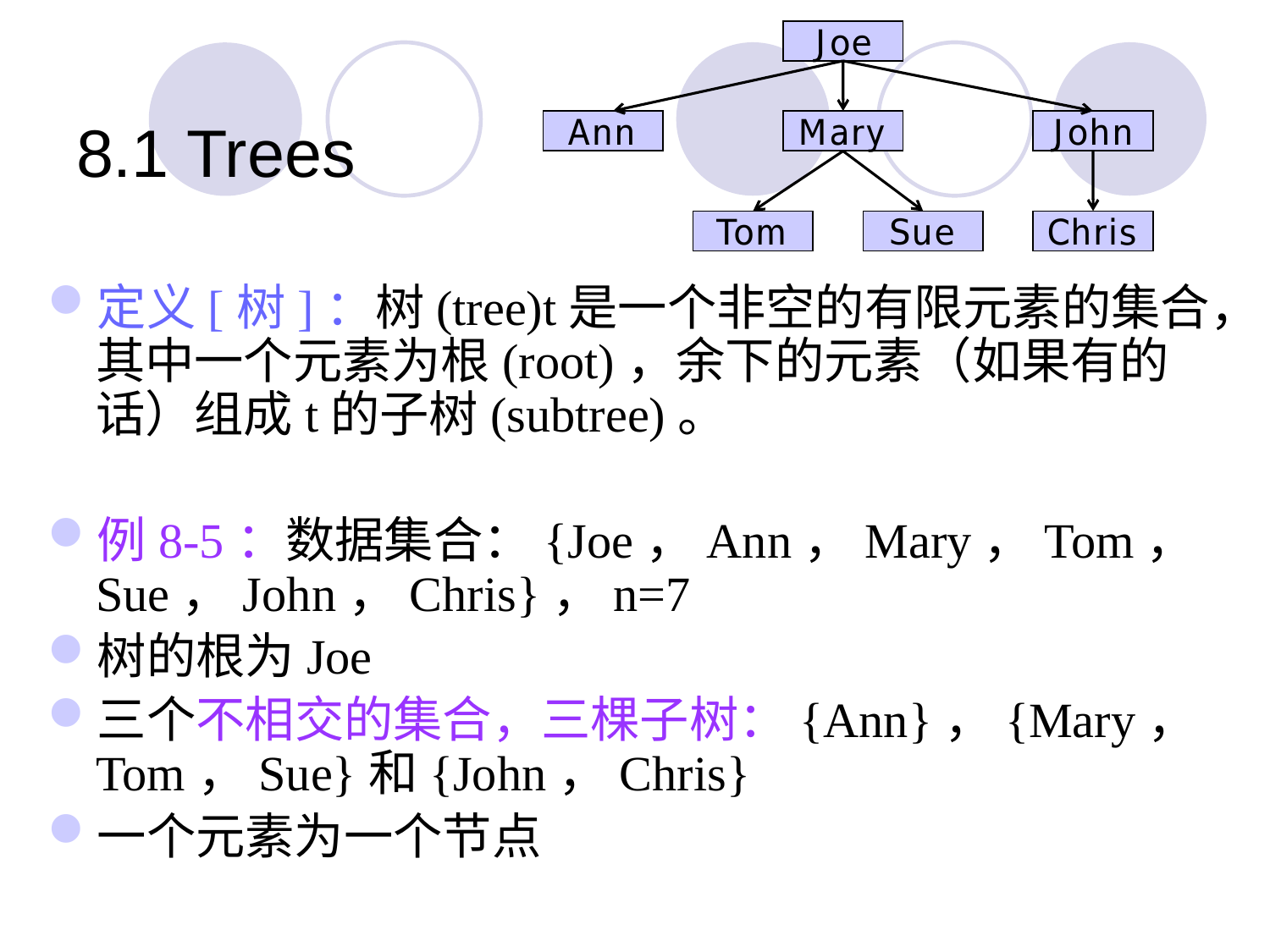

8.1 Trees
Joe

Ann
Mary
John

Tom
Sue
Chris
5

定义[树]：树(tree)t是一个非空的有限元素的集合，其中一个元素为根(root)，余下的元素（如果有的话）组成t的子树(subtree)。

例8-5：数据集合：{Joe，Ann，Mary，Tom，Sue，John，Chris}，n=7
树的根为Joe
三个不相交的集合，三棵子树：{Ann}，{Mary，Tom，Sue}和{John，Chris}
一个元素为一个节点